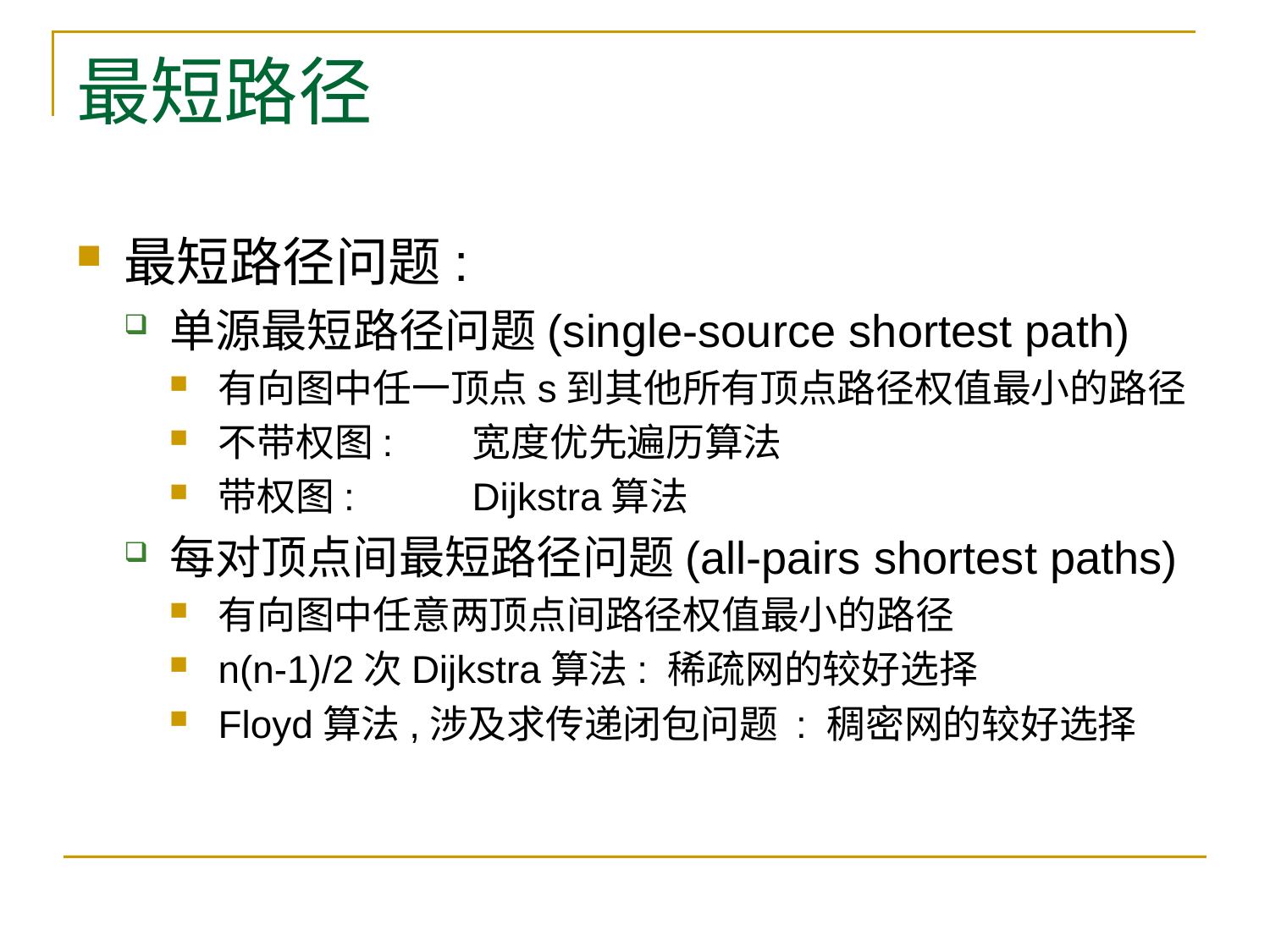

# 最短路径
最短路径问题:
单源最短路径问题(single-source shortest path)
有向图中任一顶点s到其他所有顶点路径权值最小的路径
不带权图:	宽度优先遍历算法
带权图:	Dijkstra算法
每对顶点间最短路径问题(all-pairs shortest paths)
有向图中任意两顶点间路径权值最小的路径
n(n-1)/2次Dijkstra算法: 稀疏网的较好选择
Floyd算法,涉及求传递闭包问题 : 稠密网的较好选择